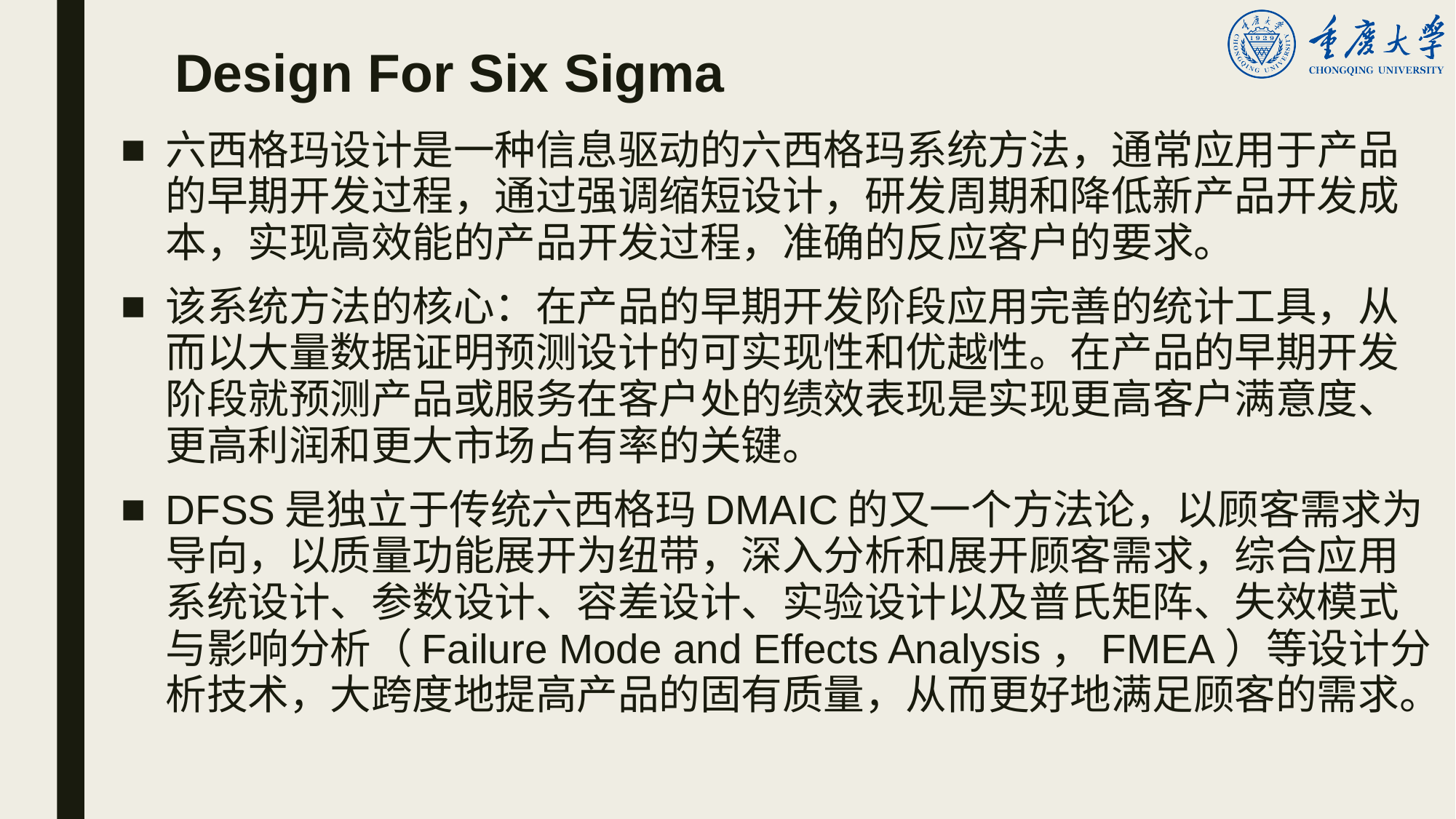

# Design For Six Sigma
六西格玛设计是一种信息驱动的六西格玛系统方法，通常应用于产品的早期开发过程，通过强调缩短设计，研发周期和降低新产品开发成本，实现高效能的产品开发过程，准确的反应客户的要求。
该系统方法的核心：在产品的早期开发阶段应用完善的统计工具，从而以大量数据证明预测设计的可实现性和优越性。在产品的早期开发阶段就预测产品或服务在客户处的绩效表现是实现更高客户满意度、更高利润和更大市场占有率的关键。
DFSS是独立于传统六西格玛DMAIC的又一个方法论，以顾客需求为导向，以质量功能展开为纽带，深入分析和展开顾客需求，综合应用系统设计、参数设计、容差设计、实验设计以及普氏矩阵、失效模式与影响分析（Failure Mode and Effects Analysis，FMEA）等设计分析技术，大跨度地提高产品的固有质量，从而更好地满足顾客的需求。